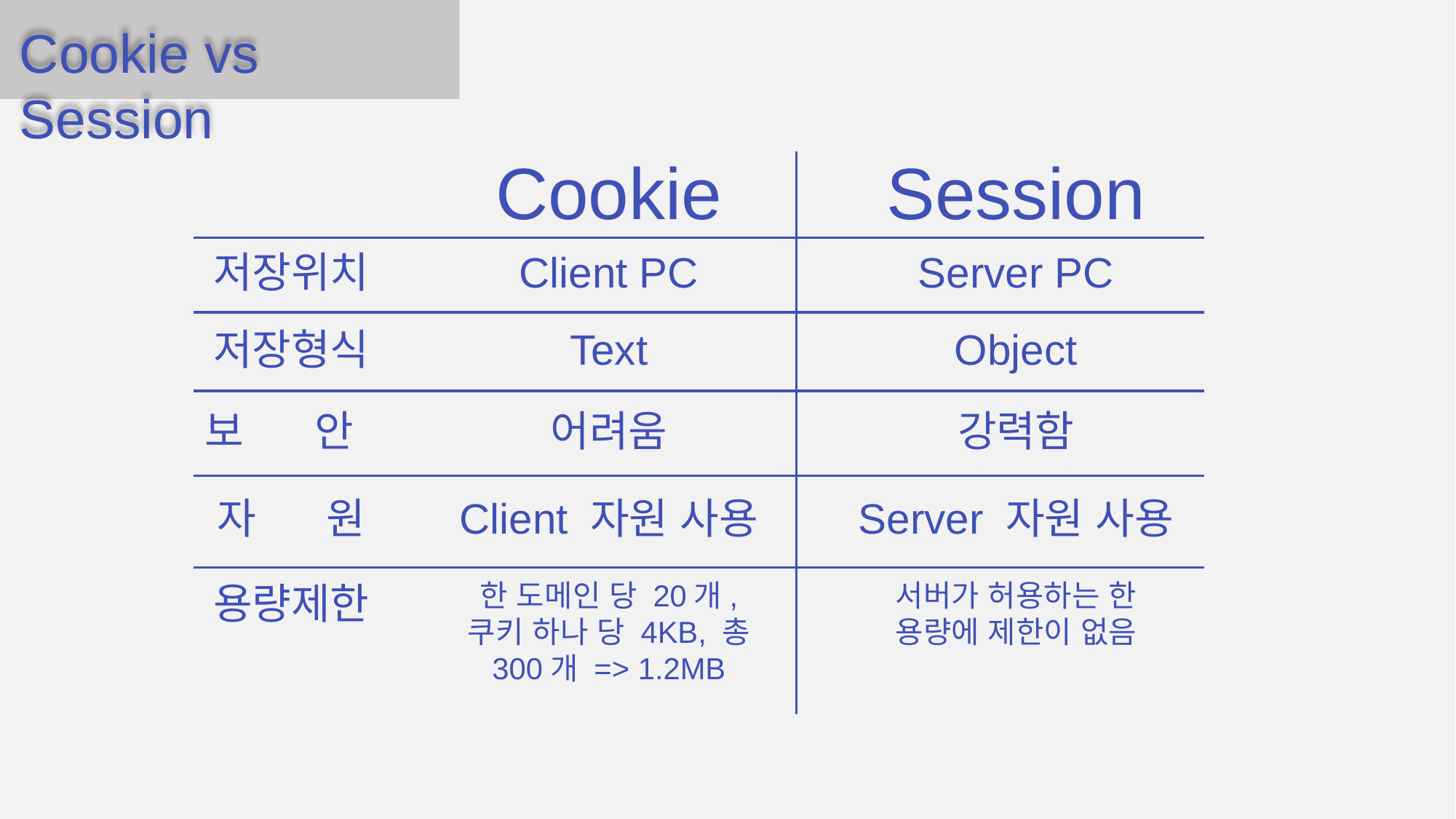

Cookie vs Session
Cookie
Session
저장위치
Client PC
Server PC
저장형식
Text
Object
보      안
어려움
강력함
자	원
Client 자원 사용
Server 자원 사용
용량제한
한 도메인 당 20개, 쿠키 하나 당 4KB, 총 300개 => 1.2MB
서버가 허용하는 한 용량에 제한이 없음